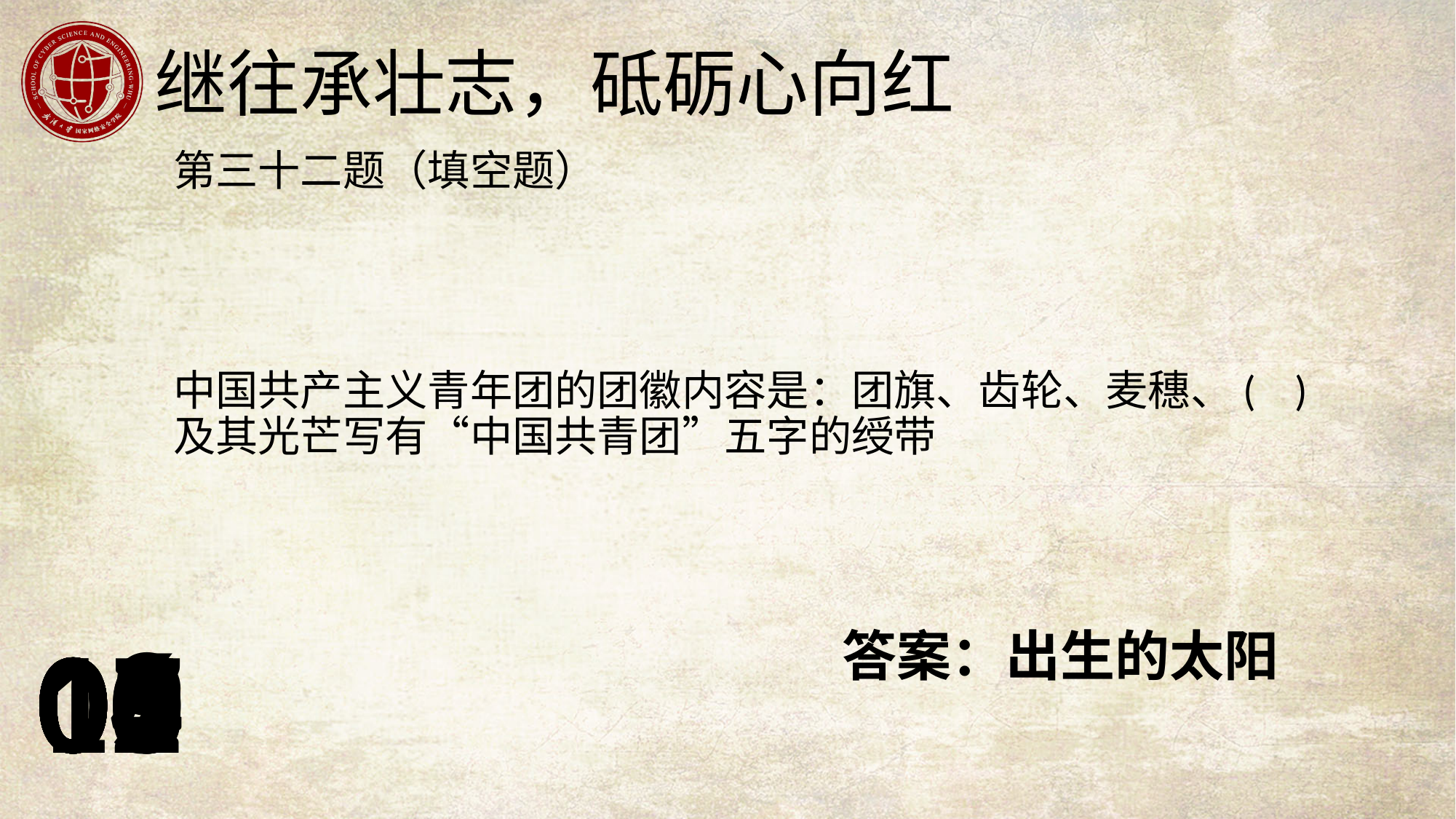

第三十二题（填空题）

中国共产主义青年团的团徽内容是：团旗、齿轮、麦穗、(    )及其光芒写有“中国共青团”五字的绶带
答案：出生的太阳